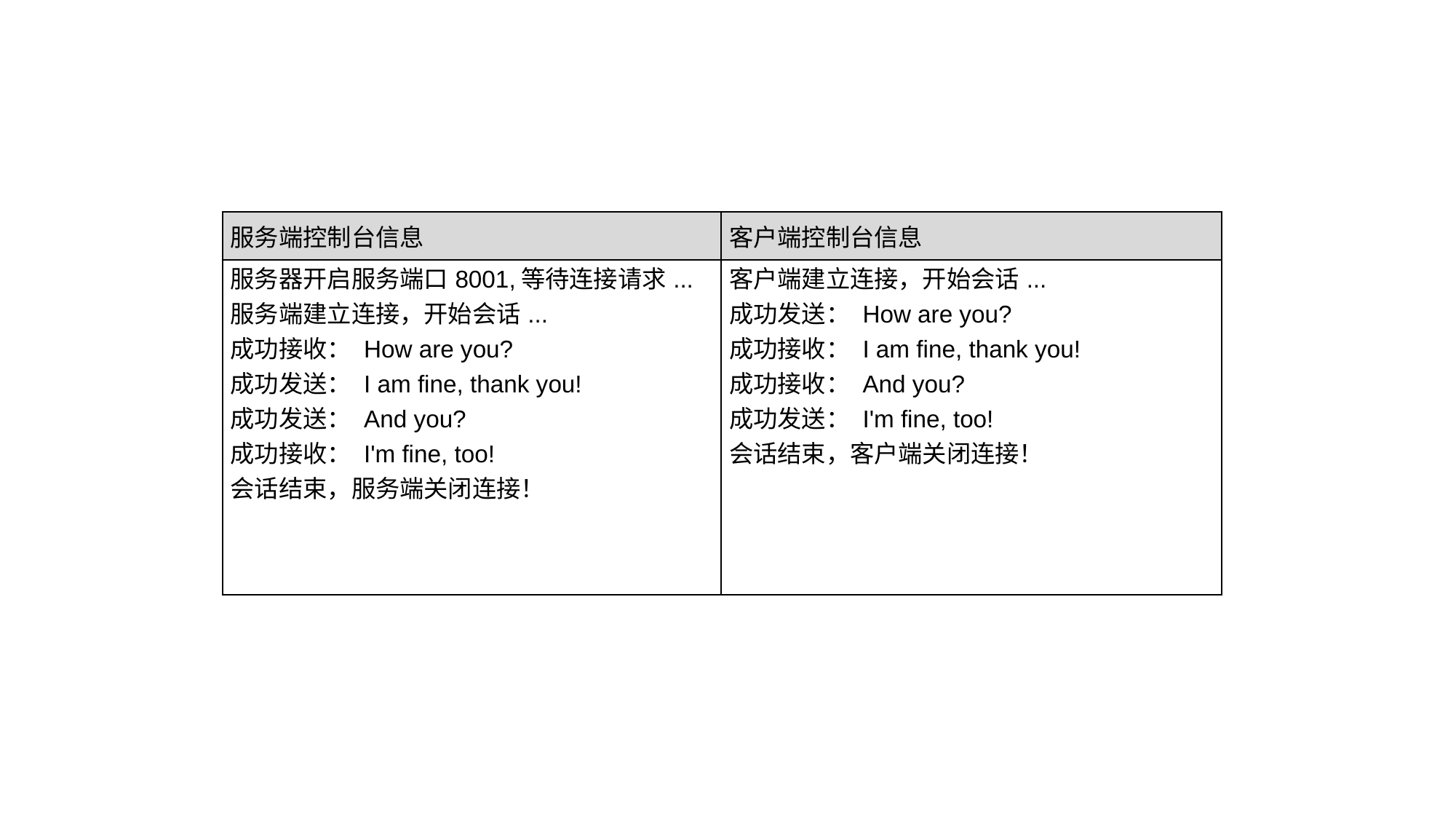

| 服务端控制台信息 | 客户端控制台信息 |
| --- | --- |
| 服务器开启服务端口8001,等待连接请求... 服务端建立连接，开始会话... 成功接收： How are you? 成功发送： I am fine, thank you! 成功发送： And you? 成功接收： I'm fine, too! 会话结束，服务端关闭连接！ | 客户端建立连接，开始会话... 成功发送： How are you? 成功接收： I am fine, thank you! 成功接收： And you? 成功发送： I'm fine, too! 会话结束，客户端关闭连接！ |